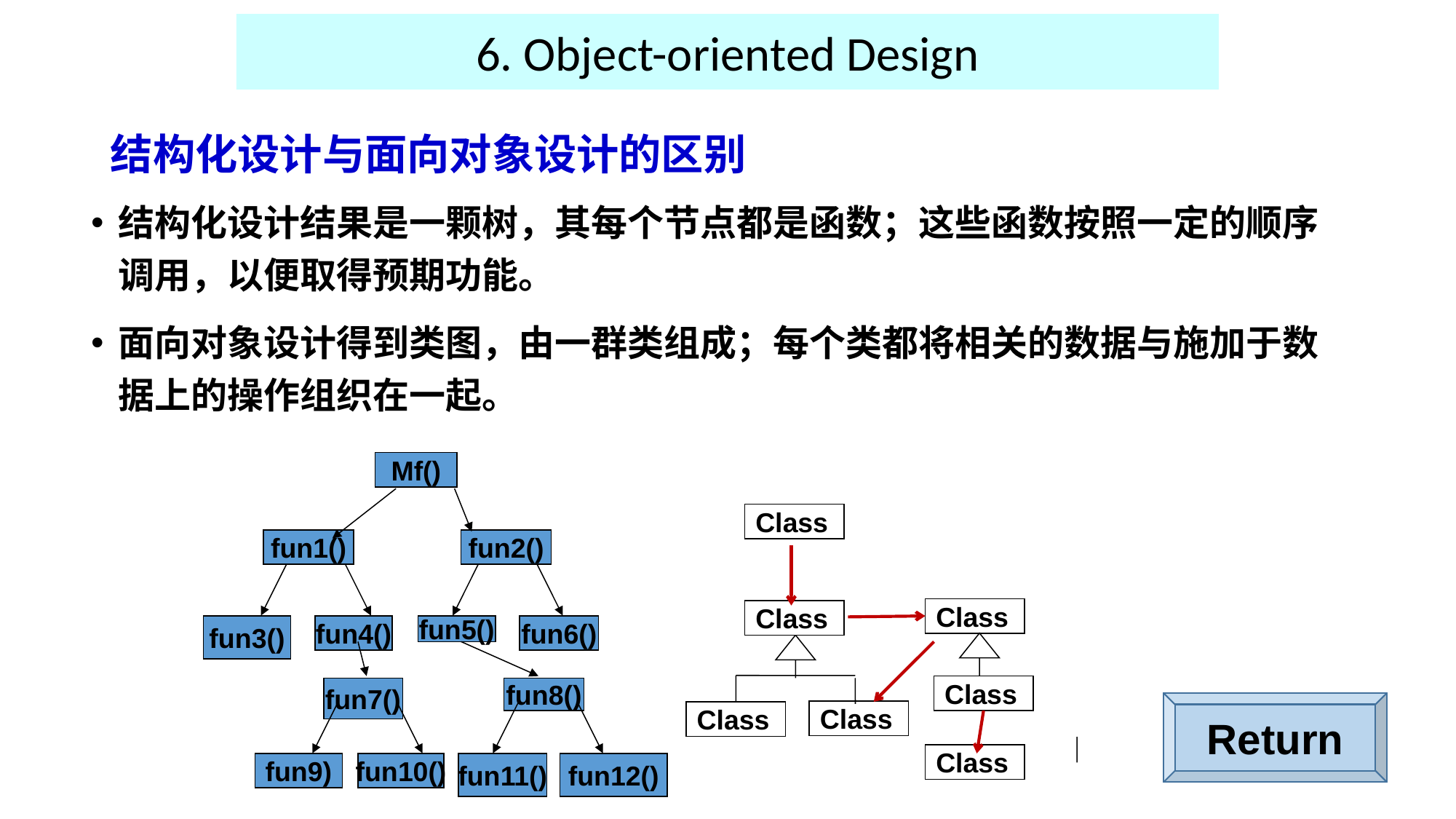

6. Object-oriented Design
# 结构化设计与面向对象设计的区别
结构化设计结果是一颗树，其每个节点都是函数；这些函数按照一定的顺序调用，以便取得预期功能。
面向对象设计得到类图，由一群类组成；每个类都将相关的数据与施加于数据上的操作组织在一起。
Mf()

fun1()
fun2()

fun3()
fun4()
fun5()
fun6()

fun7()
fun8()

fun9)
fun10()
fun11()
fun12()
Class
Class
Class

Class

Class
Class

Class
Return